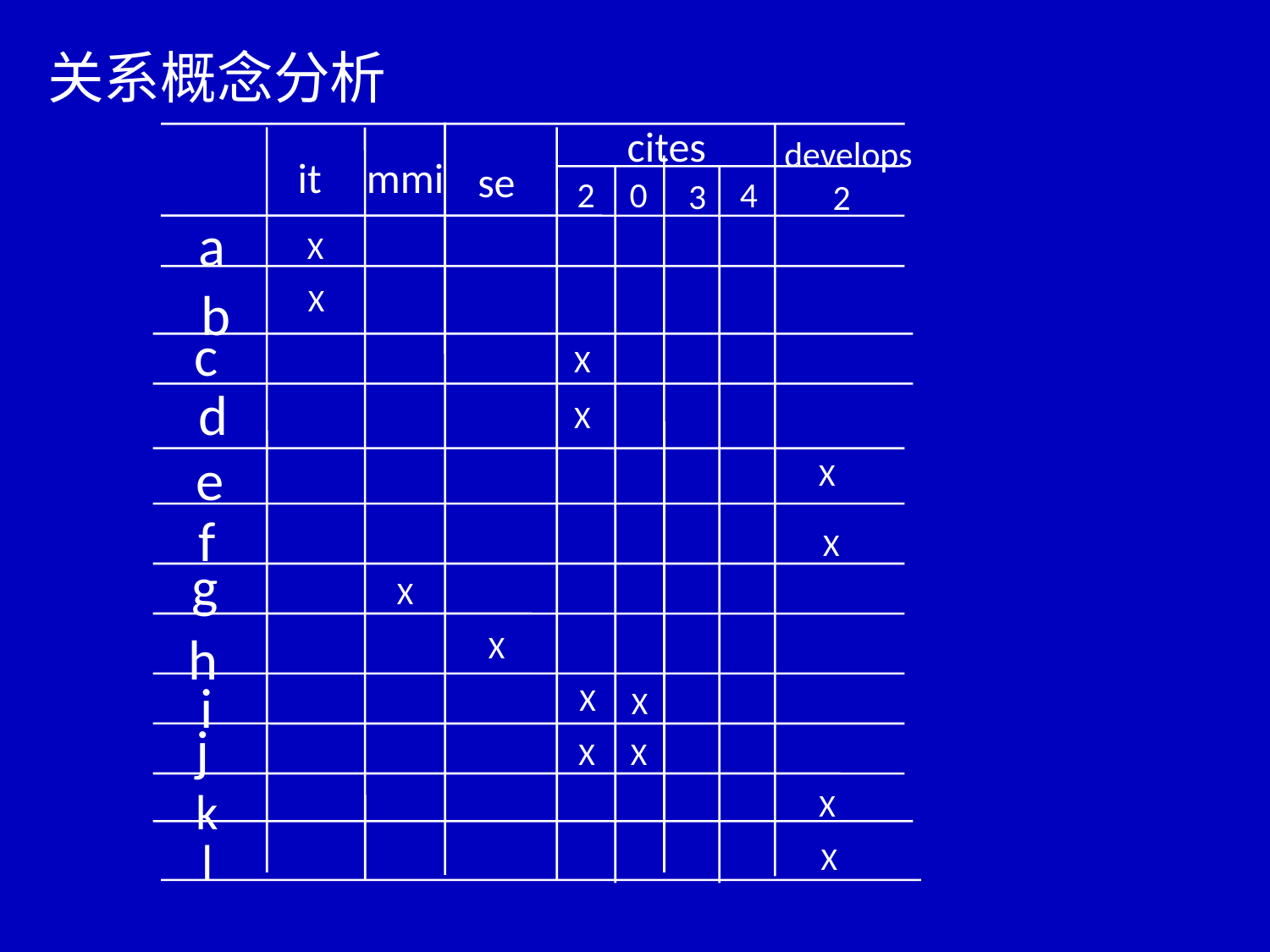

关系概念分析

cites

develops

mmi
it
se

4
2

0

3
2
a
X
b
X
c
X
d
X
e
X
f
X
g
X
h
X
i
X
X
j
X
X
k
X
l
X